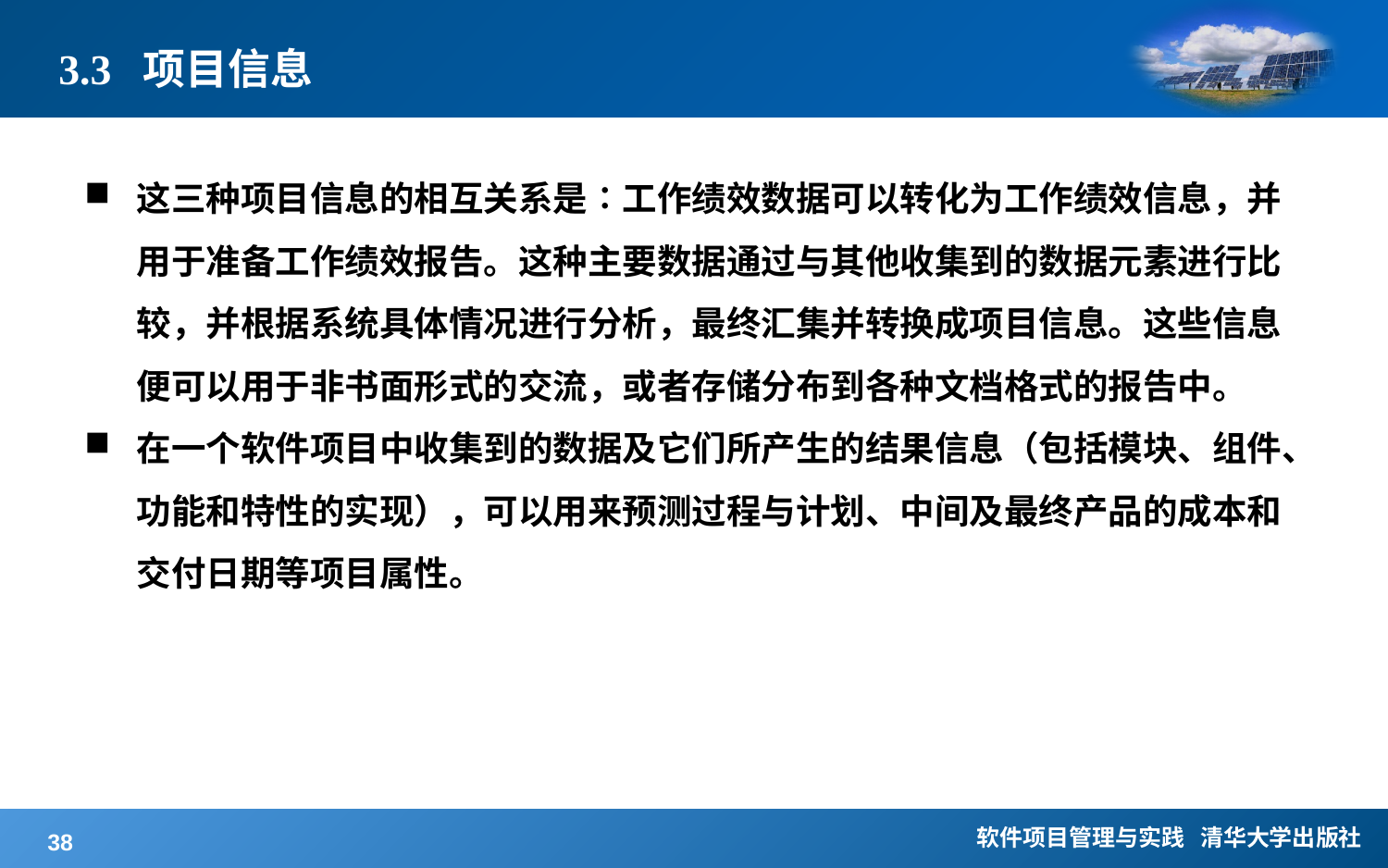

# 3.3  项目信息
这三种项目信息的相互关系是∶工作绩效数据可以转化为工作绩效信息，并用于准备工作绩效报告。这种主要数据通过与其他收集到的数据元素进行比较，并根据系统具体情况进行分析，最终汇集并转换成项目信息。这些信息便可以用于非书面形式的交流，或者存储分布到各种文档格式的报告中。
在一个软件项目中收集到的数据及它们所产生的结果信息（包括模块、组件、功能和特性的实现），可以用来预测过程与计划、中间及最终产品的成本和交付日期等项目属性。